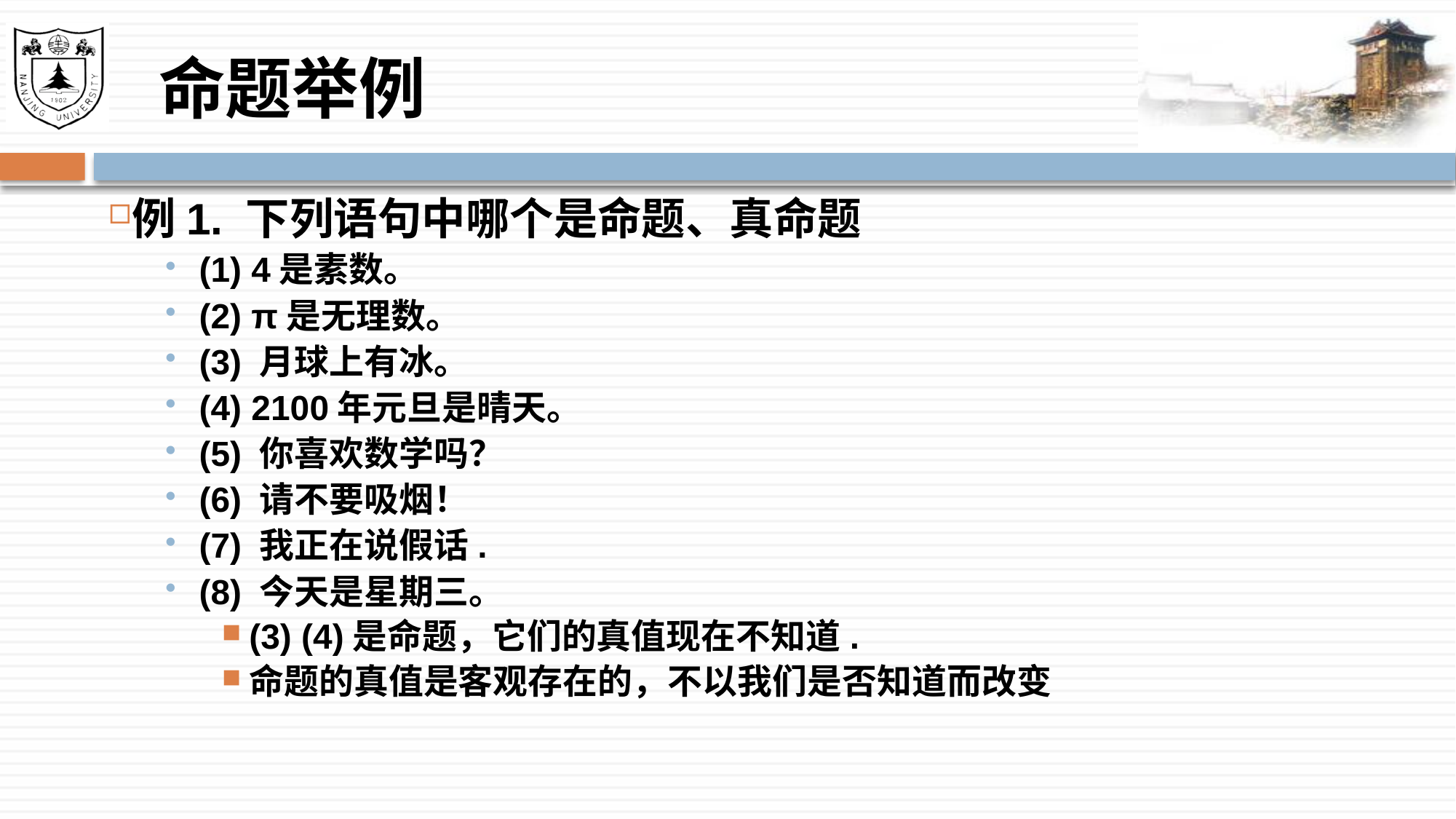

# 命题举例
例1. 下列语句中哪个是命题、真命题
(1) 4是素数。
(2) π是无理数。
(3) 月球上有冰。
(4) 2100年元旦是晴天。
(5) 你喜欢数学吗？
(6) 请不要吸烟！
(7) 我正在说假话.
(8) 今天是星期三。
(3) (4)是命题，它们的真值现在不知道.
命题的真值是客观存在的，不以我们是否知道而改变